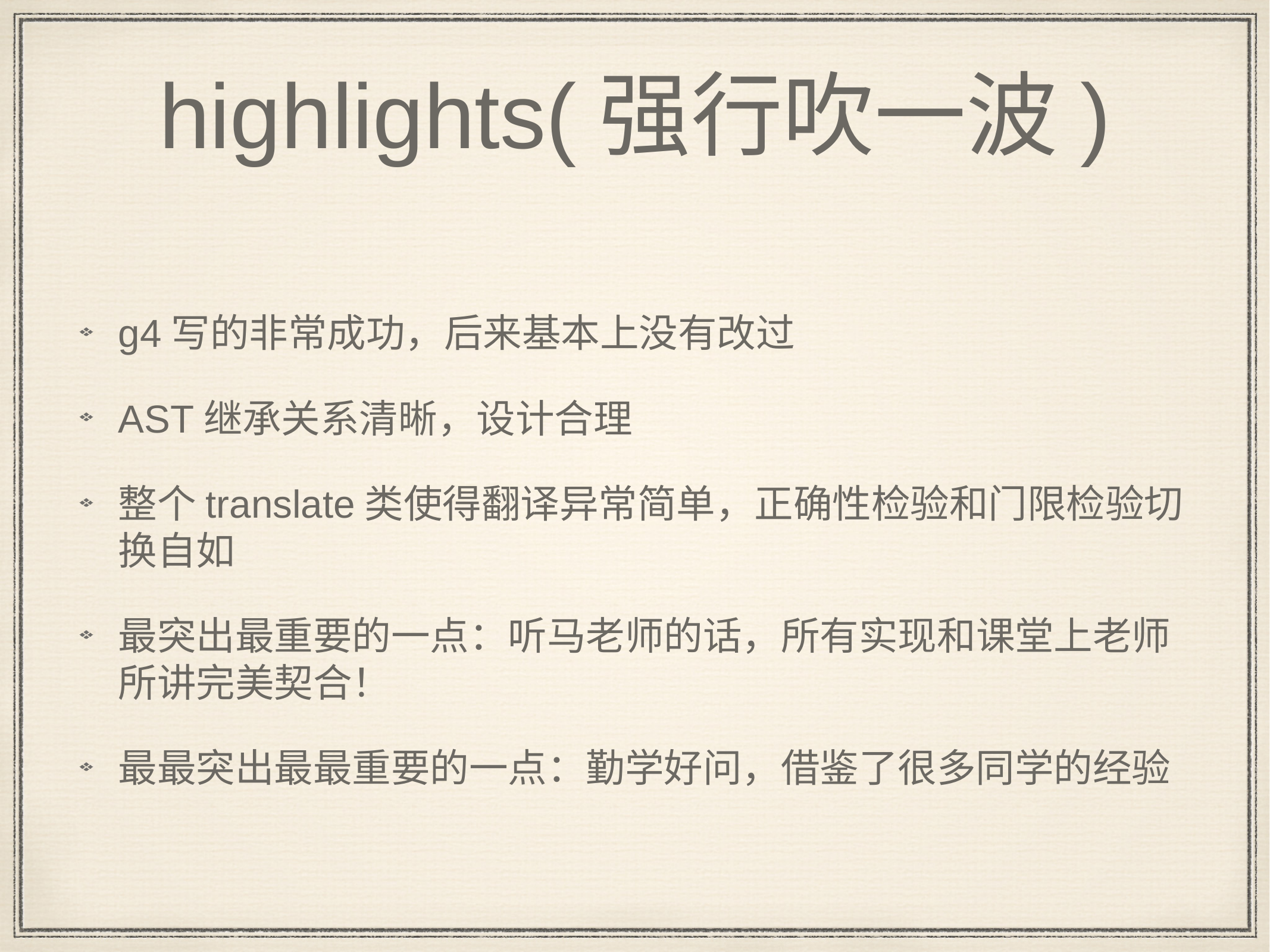

# highlights(强行吹一波)
g4写的非常成功，后来基本上没有改过
AST继承关系清晰，设计合理
整个translate类使得翻译异常简单，正确性检验和门限检验切换自如
最突出最重要的一点：听马老师的话，所有实现和课堂上老师所讲完美契合！
最最突出最最重要的一点：勤学好问，借鉴了很多同学的经验